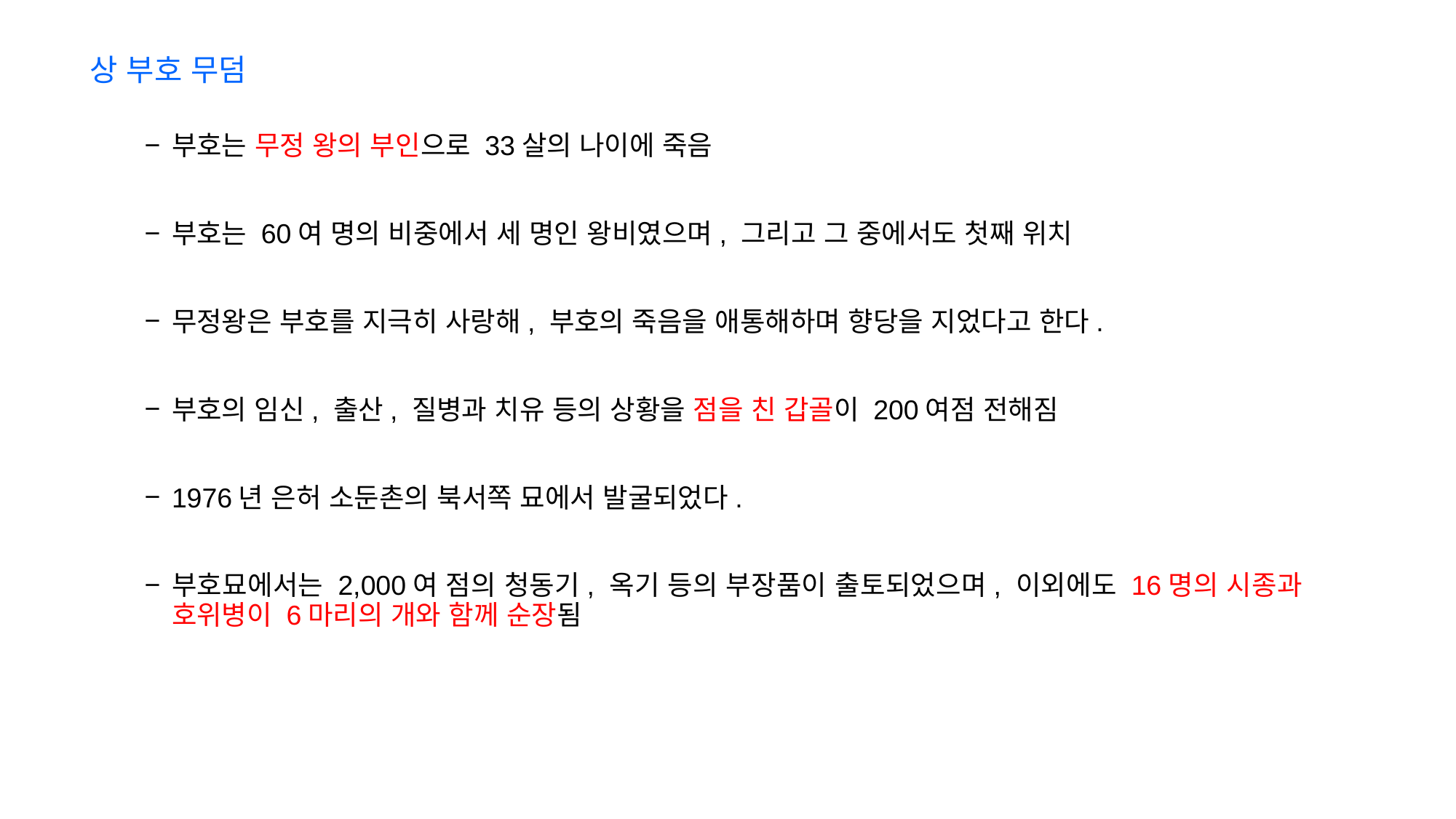

상 부호 무덤

부호는 무정 왕의 부인으로 33살의 나이에 죽음

부호는 60여 명의 비중에서 세 명인 왕비였으며, 그리고 그 중에서도 첫째 위치

무정왕은 부호를 지극히 사랑해, 부호의 죽음을 애통해하며 향당을 지었다고 한다.

부호의 임신, 출산, 질병과 치유 등의 상황을 점을 친 갑골이 200여점 전해짐

1976년 은허 소둔촌의 북서쪽 묘에서 발굴되었다.

부호묘에서는 2,000여 점의 청동기, 옥기 등의 부장품이 출토되었으며, 이외에도 16명의 시종과 호위병이 6마리의 개와 함께 순장됨